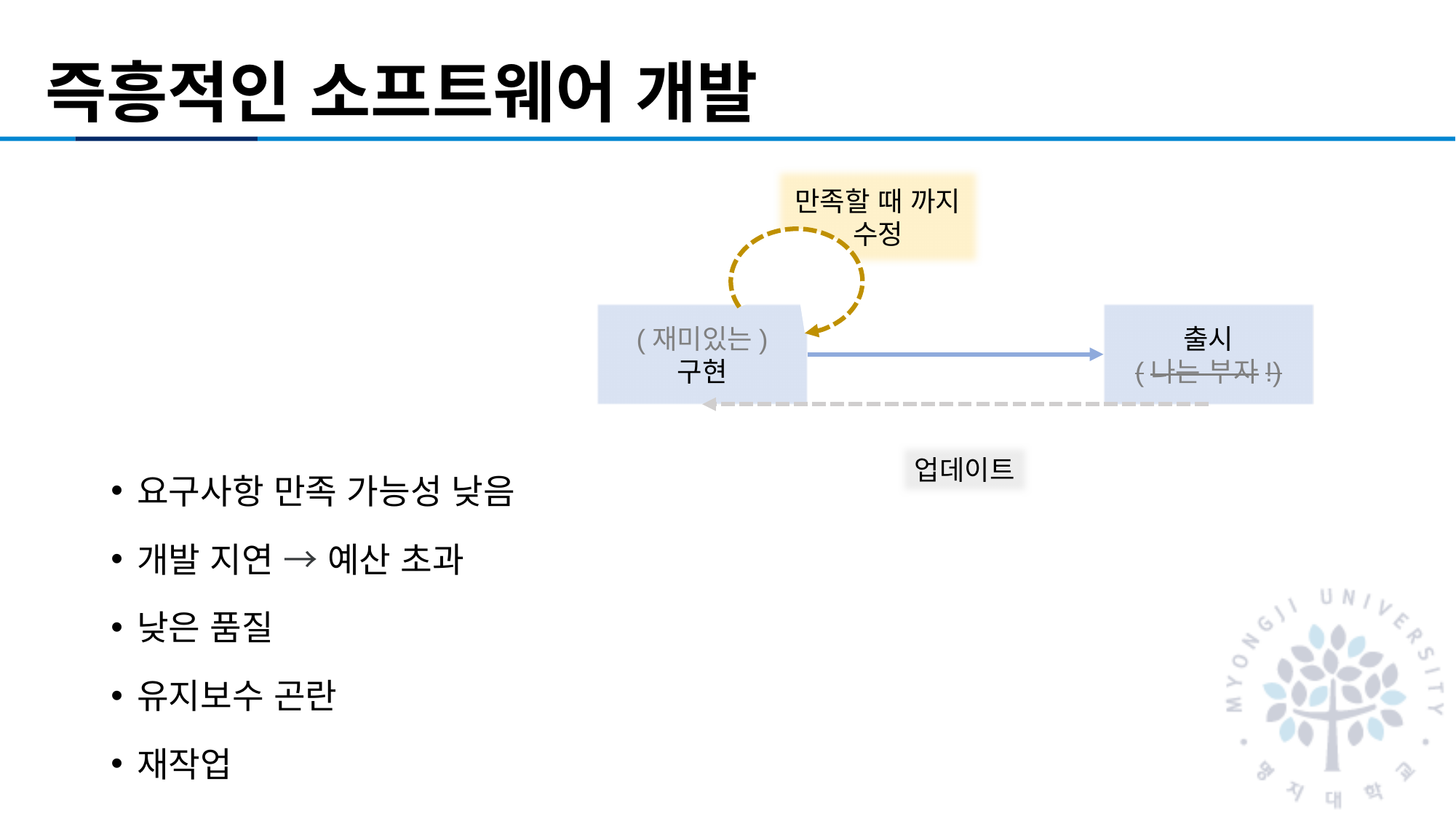

# 즉흥적인 소프트웨어 개발
만족할 때 까지
수정

(재미있는)
구현
출시
(나는 부자!)
업데이트
요구사항 만족 가능성 낮음
개발 지연 → 예산 초과
낮은 품질
유지보수 곤란
재작업